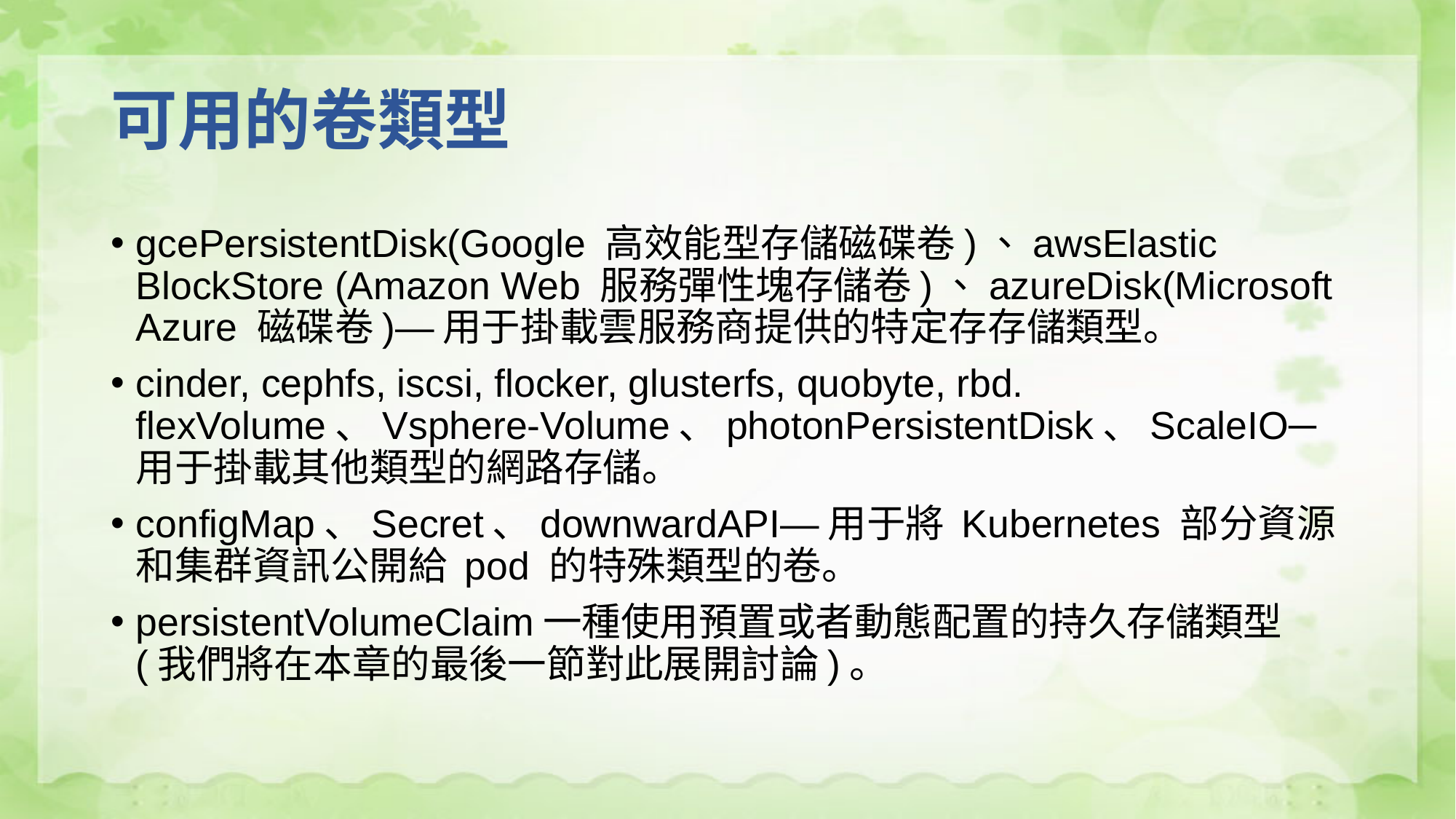

# 可用的卷類型
gcePersistentDisk(Google 高效能型存儲磁碟卷)、awsElastic BlockStore (Amazon Web 服務彈性塊存儲卷)、azureDisk(Microsoft Azure 磁碟卷)—用于掛載雲服務商提供的特定存存儲類型。
cinder, cephfs, iscsi, flocker, glusterfs, quobyte, rbd. flexVolume、Vsphere-Volume、photonPersistentDisk、ScaleIO─用于掛載其他類型的網路存儲。
configMap、Secret、downwardAPI—用于將 Kubernetes 部分資源和集群資訊公開給 pod 的特殊類型的卷。
persistentVolumeClaim一種使用預置或者動態配置的持久存儲類型(我們將在本章的最後一節對此展開討論)。